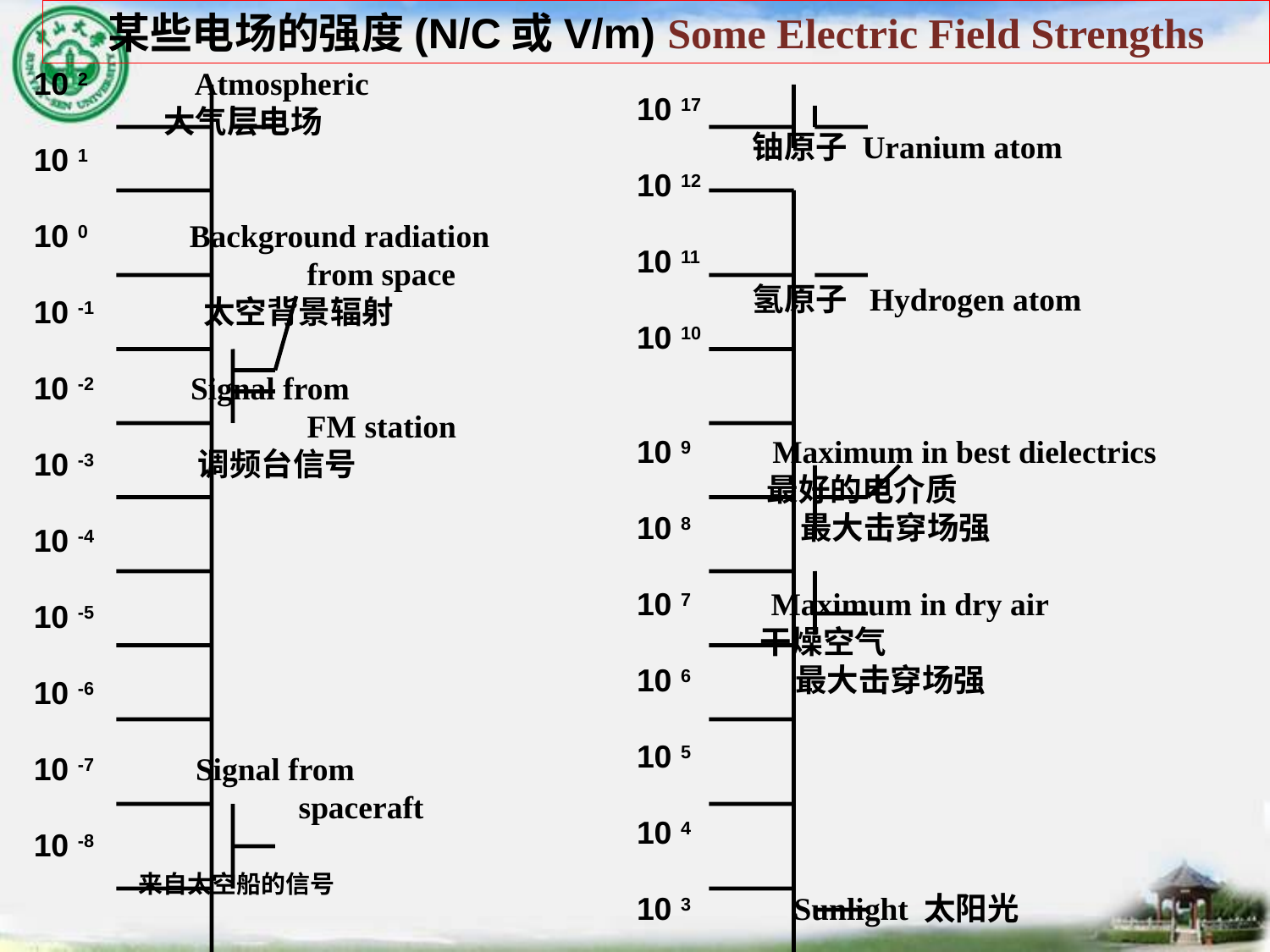

某些电场的强度(N/C或V/m) Some Electric Field Strengths
10 17
               铀原子 Uranium atom
10 12

10 11
               氢原子  Hydrogen atom
10 10

10 9                Maximum in best dielectrics
                 最好的电介质
10 8                    最大击穿场强

10 7         Maximum in dry air
                干燥空气
10 6                   最大击穿场强

10 5

10 4

10 3            Sunlight 太阳光
10 2                     Atmospheric
                 大气层电场
10 1

10 0                    Background radiation
                                  from space
10 -1                    太空背景辐射

10 -2                   Signal from
                                  FM station
10 -3                   调频台信号

10 -4

10 -5

10 -6

10 -7                    Signal from
                                              spaceraft
10 -8
                       来自太空船的信号

12